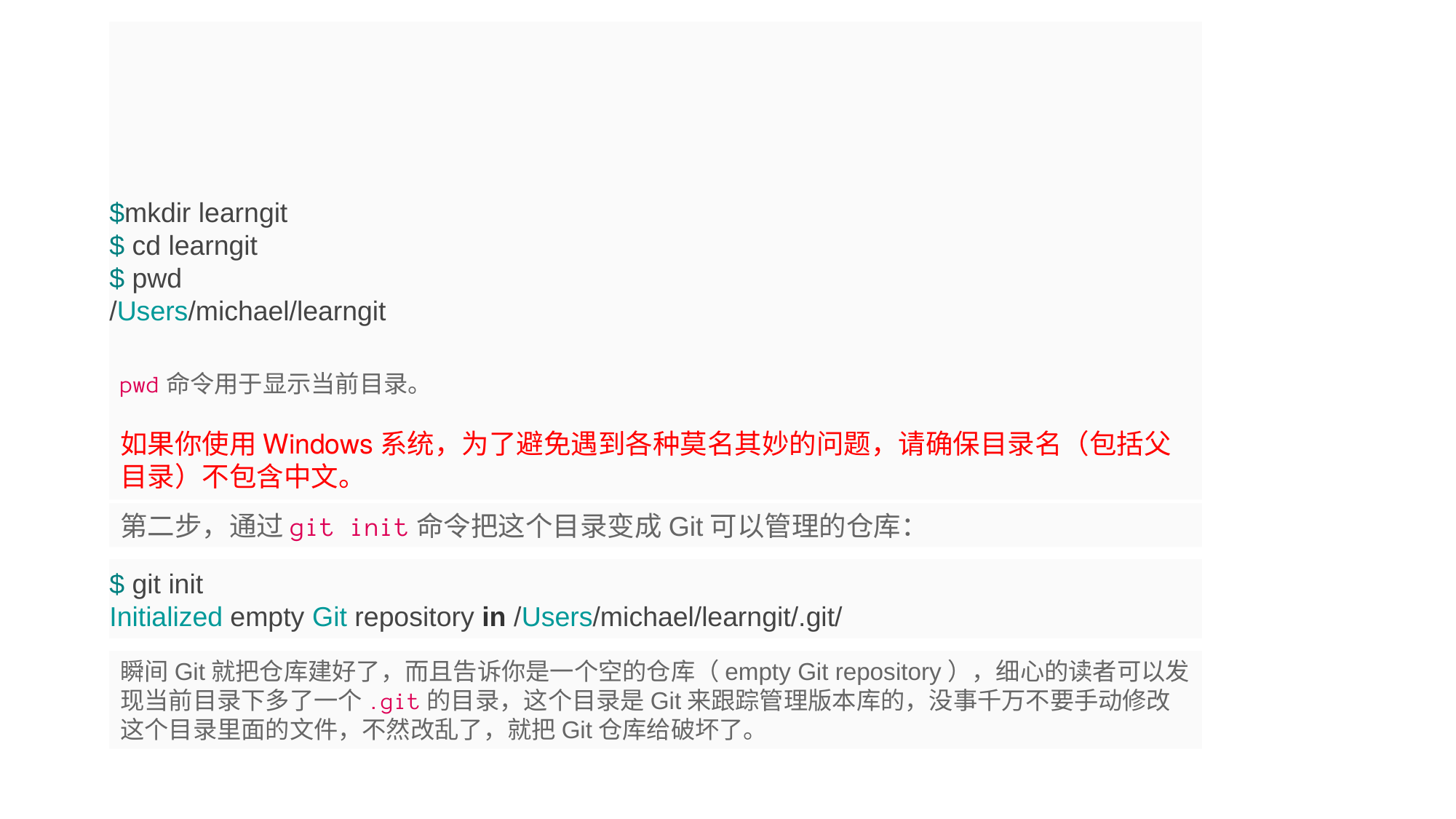

# 所以，创建一个版本库非常简单，首先，选择一个合适的地方，创建一个空目录
$mkdir learngit
$ cd learngit
$ pwd
/Users/michael/learngit
pwd命令用于显示当前目录。
如果你使用Windows系统，为了避免遇到各种莫名其妙的问题，请确保目录名（包括父目录）不包含中文。
第二步，通过git init命令把这个目录变成Git可以管理的仓库：
$ git init
Initialized empty Git repository in /Users/michael/learngit/.git/
瞬间Git就把仓库建好了，而且告诉你是一个空的仓库（empty Git repository），细心的读者可以发现当前目录下多了一个.git的目录，这个目录是Git来跟踪管理版本库的，没事千万不要手动修改这个目录里面的文件，不然改乱了，就把Git仓库给破坏了。